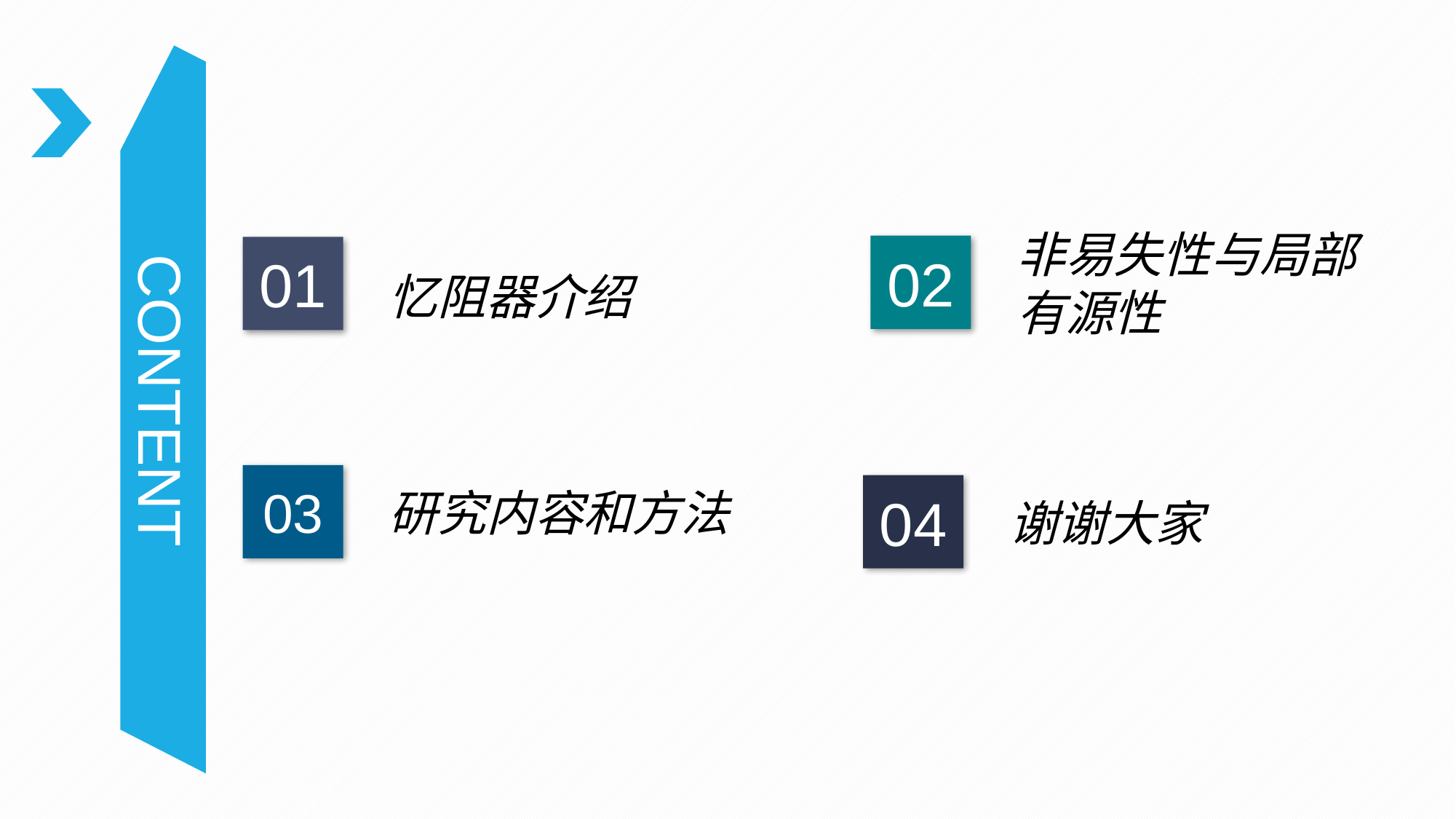

CONTENT
02
01
非易失性与局部有源性
忆阻器介绍
03
研究内容和方法
04
谢谢大家